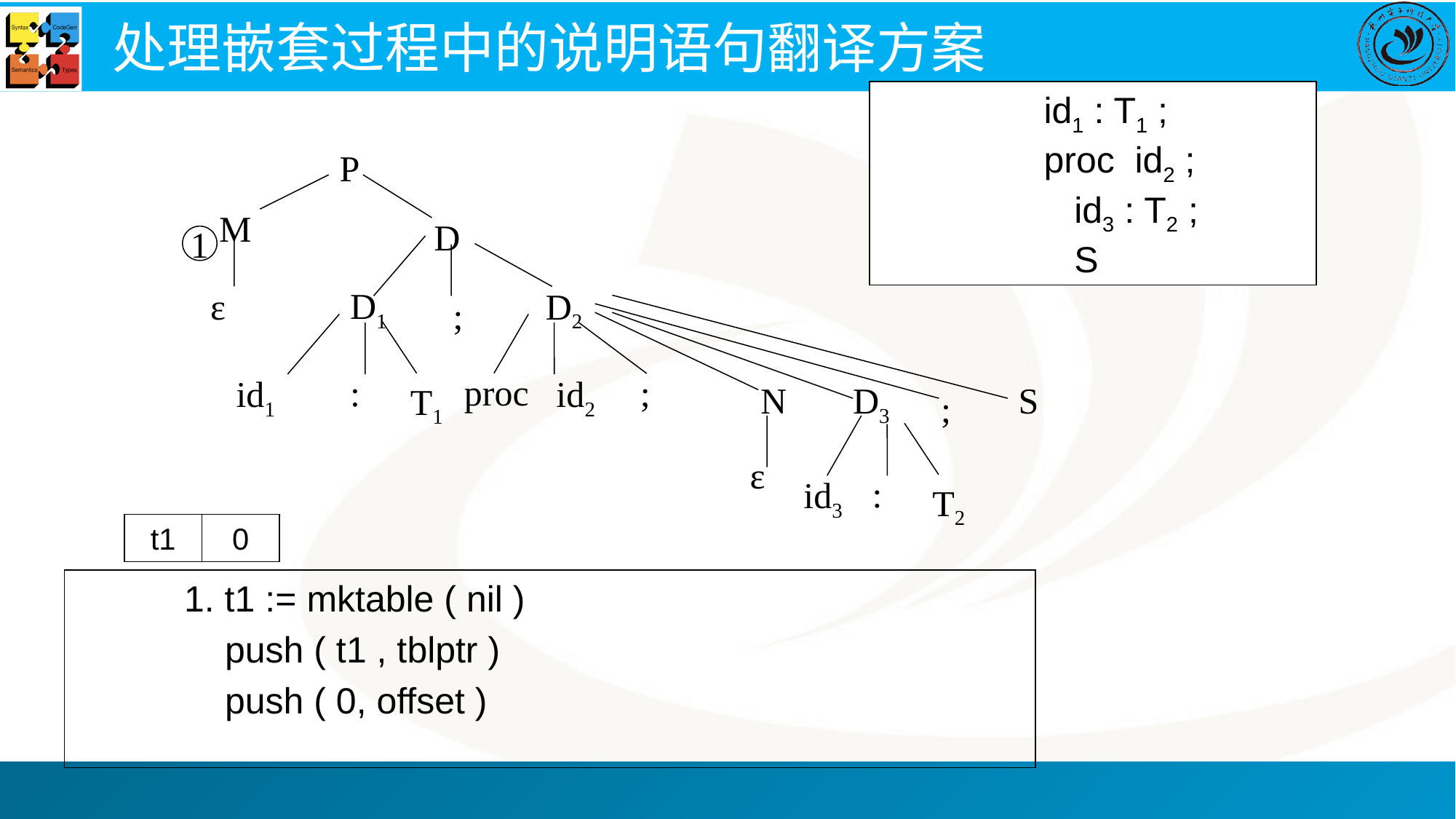

处理嵌套过程中的说明语句翻译方案
id1 : T1 ;
proc  id2 ;
   id3 : T2 ;
   S
P

M
D
1

D1
ε
D2
;

proc
:
;
id1
id2
N
D3
S
T1
;

ε
:
id3
T2
t1
0
1. t1 := mktable ( nil )
    push ( t1 , tblptr )
    push ( 0, offset )
24